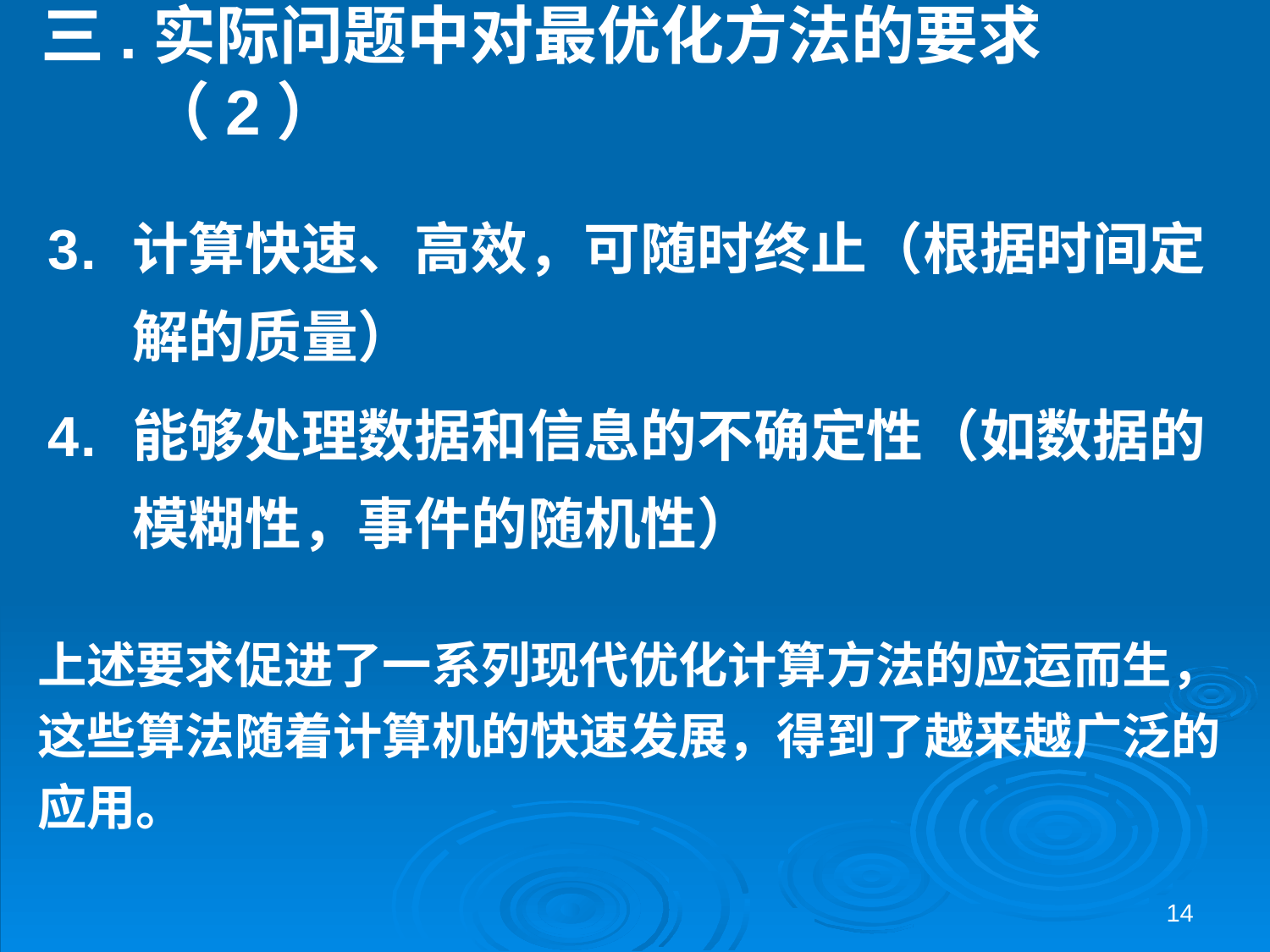

# 三.实际问题中对最优化方法的要求（2）
计算快速、高效，可随时终止（根据时间定解的质量）
能够处理数据和信息的不确定性（如数据的模糊性，事件的随机性）
上述要求促进了一系列现代优化计算方法的应运而生，这些算法随着计算机的快速发展，得到了越来越广泛的应用。
14